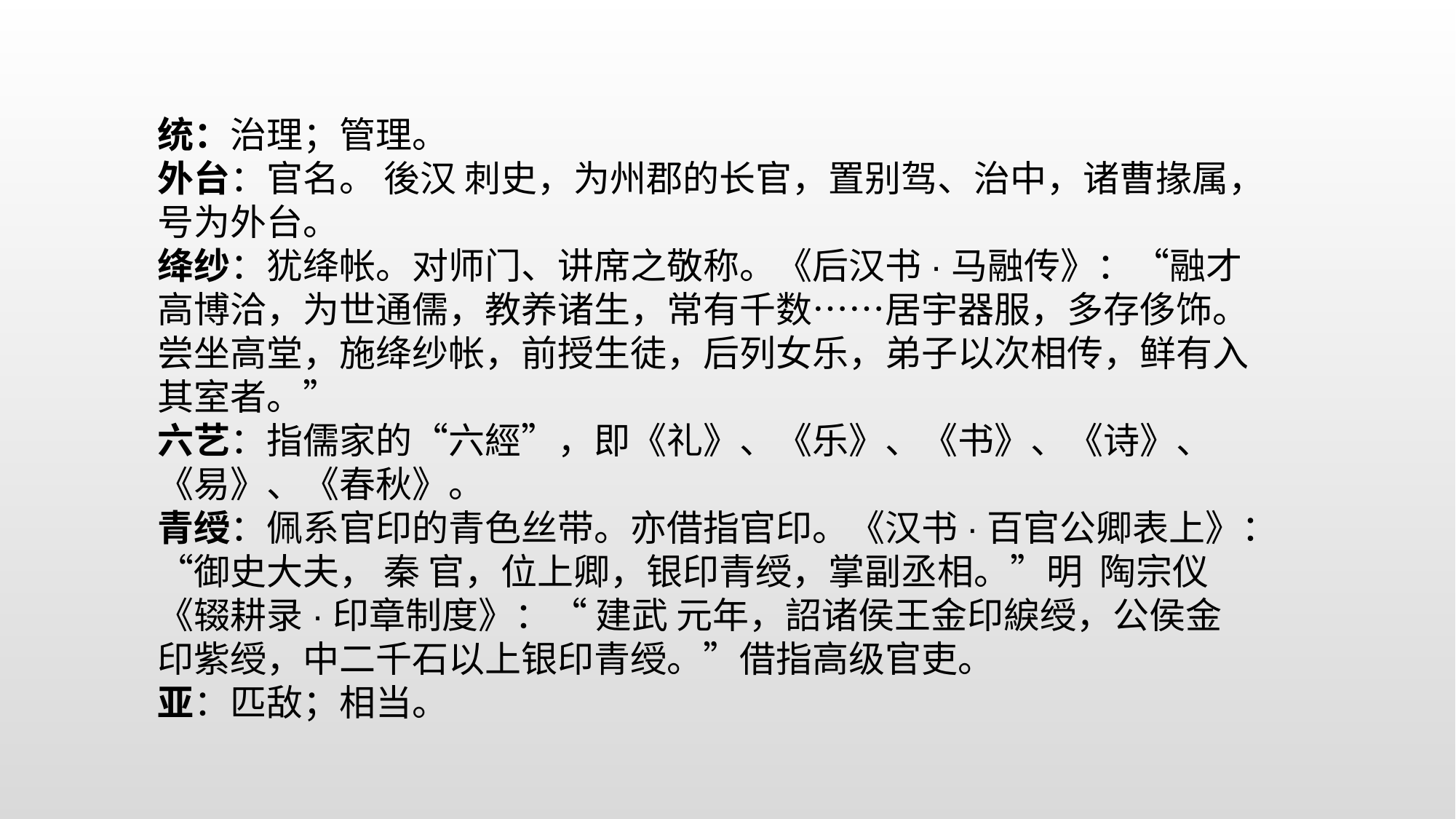

统：治理；管理。
外台：官名。 後汉 刺史，为州郡的长官，置别驾、治中，诸曹掾属，号为外台。
绛纱：犹绛帐。对师门、讲席之敬称。《后汉书·马融传》：“融才高博洽，为世通儒，教养诸生，常有千数……居宇器服，多存侈饰。尝坐高堂，施绛纱帐，前授生徒，后列女乐，弟子以次相传，鲜有入其室者。”
六艺：指儒家的“六經”，即《礼》、《乐》、《书》、《诗》、《易》、《春秋》。
青绶：佩系官印的青色丝带。亦借指官印。《汉书·百官公卿表上》：“御史大夫， 秦 官，位上卿，银印青绶，掌副丞相。”明  陶宗仪 《辍耕录·印章制度》：“ 建武 元年，詔诸侯王金印綟绶，公侯金印紫绶，中二千石以上银印青绶。”借指高级官吏。
亚：匹敌；相当。